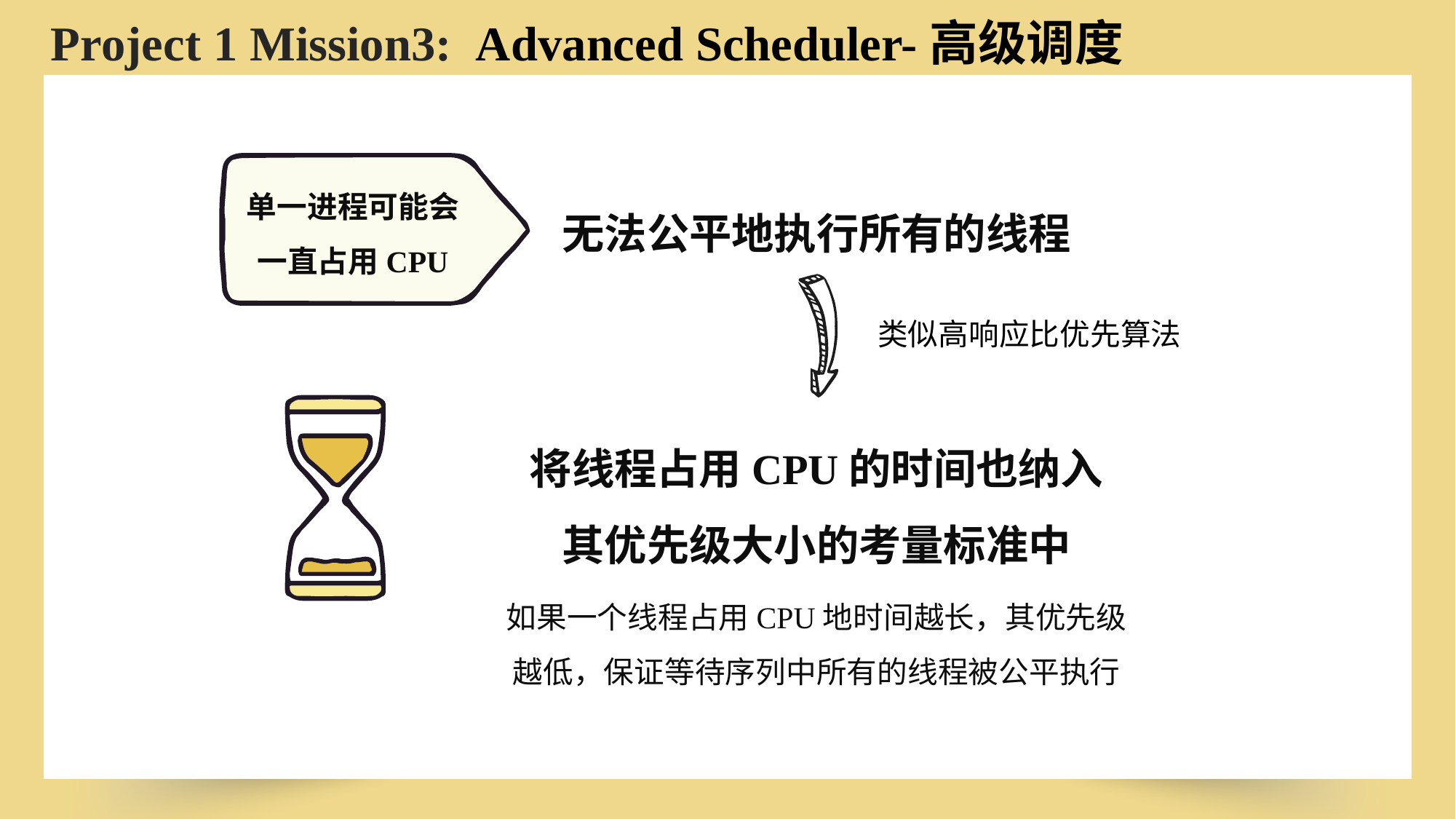

Project 1 Mission3:  Advanced Scheduler-高级调度

单一进程可能会
一直占用CPU

无法公平地执行所有的线程

类似高响应比优先算法

将线程占用CPU的时间也纳入其优先级大小的考量标准中
如果一个线程占用CPU地时间越长，其优先级越低，保证等待序列中所有的线程被公平执行